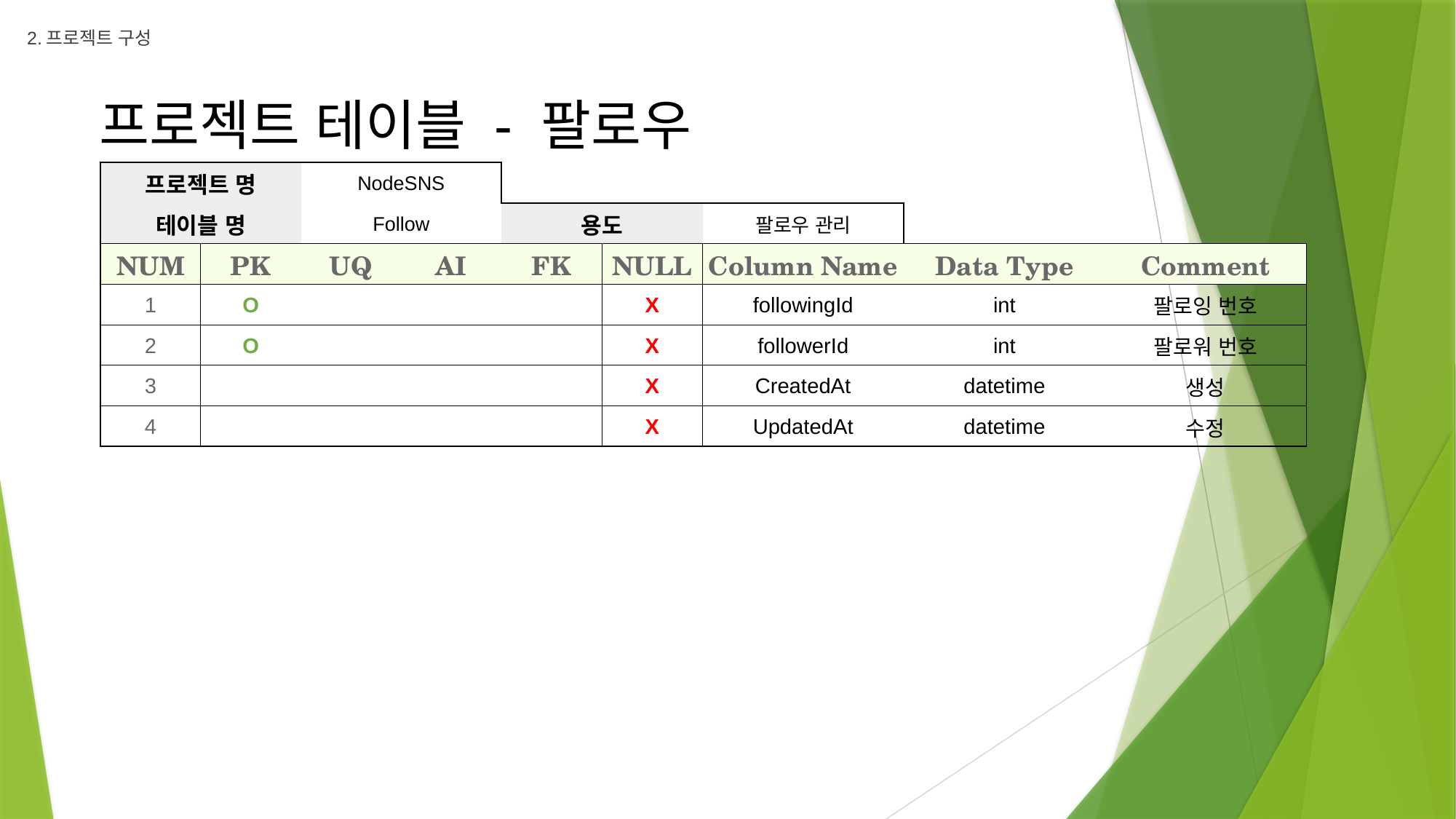

2.프로젝트 구성
프로젝트 테이블 - 팔로우
| 프로젝트 명 |  | NodeSNS |  |  |  |  |  |  |  |  |  |
| --- | --- | --- | --- | --- | --- | --- | --- | --- | --- | --- | --- |
| 테이블 명 |  | Follow |  | 용도 |  | 팔로우 관리 |  |  |  |  |  |
| NUM | PK | UQ | AI | FK | NULL | Column Name |  | Data Type |  | Comment |  |
| 1 | O |  |  |  | X | followingId |  | int |  | 팔로잉 번호 |  |
| 2 | O |  |  |  | X | followerId |  | int |  | 팔로워 번호 |  |
| 3 |  |  |  |  | X | CreatedAt |  | datetime |  | 생성 |  |
| 4 |  |  |  |  | X | UpdatedAt |  | datetime |  | 수정 |  |